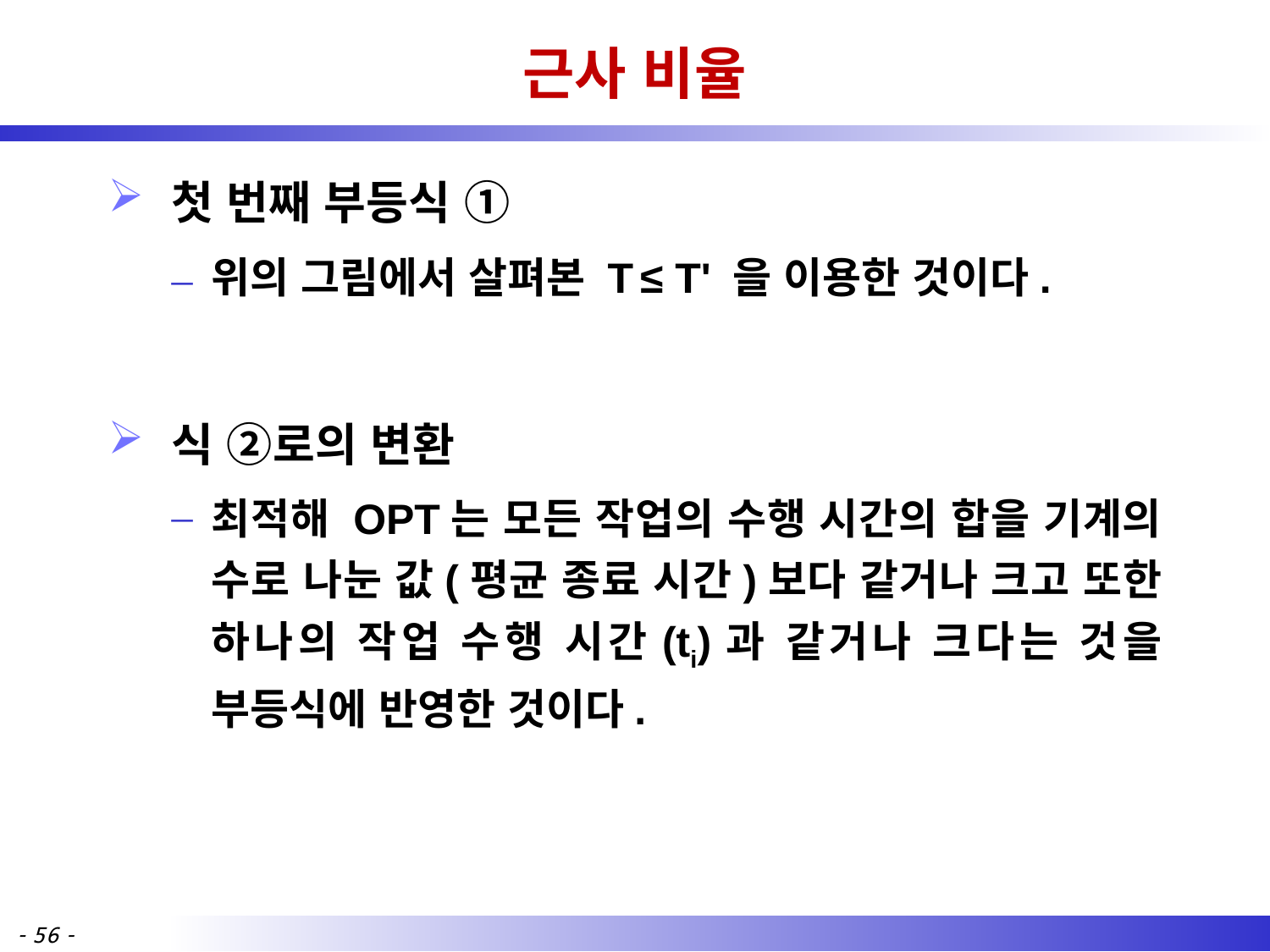

# 근사 비율
첫 번째 부등식 ①
위의 그림에서 살펴본 T ≤ T' 을 이용한 것이다.

식 ②로의 변환
최적해 OPT는 모든 작업의 수행 시간의 합을 기계의 수로 나눈 값(평균 종료 시간)보다 같거나 크고 또한 하나의 작업 수행 시간(ti)과 같거나 크다는 것을 부등식에 반영한 것이다.
- 56 -